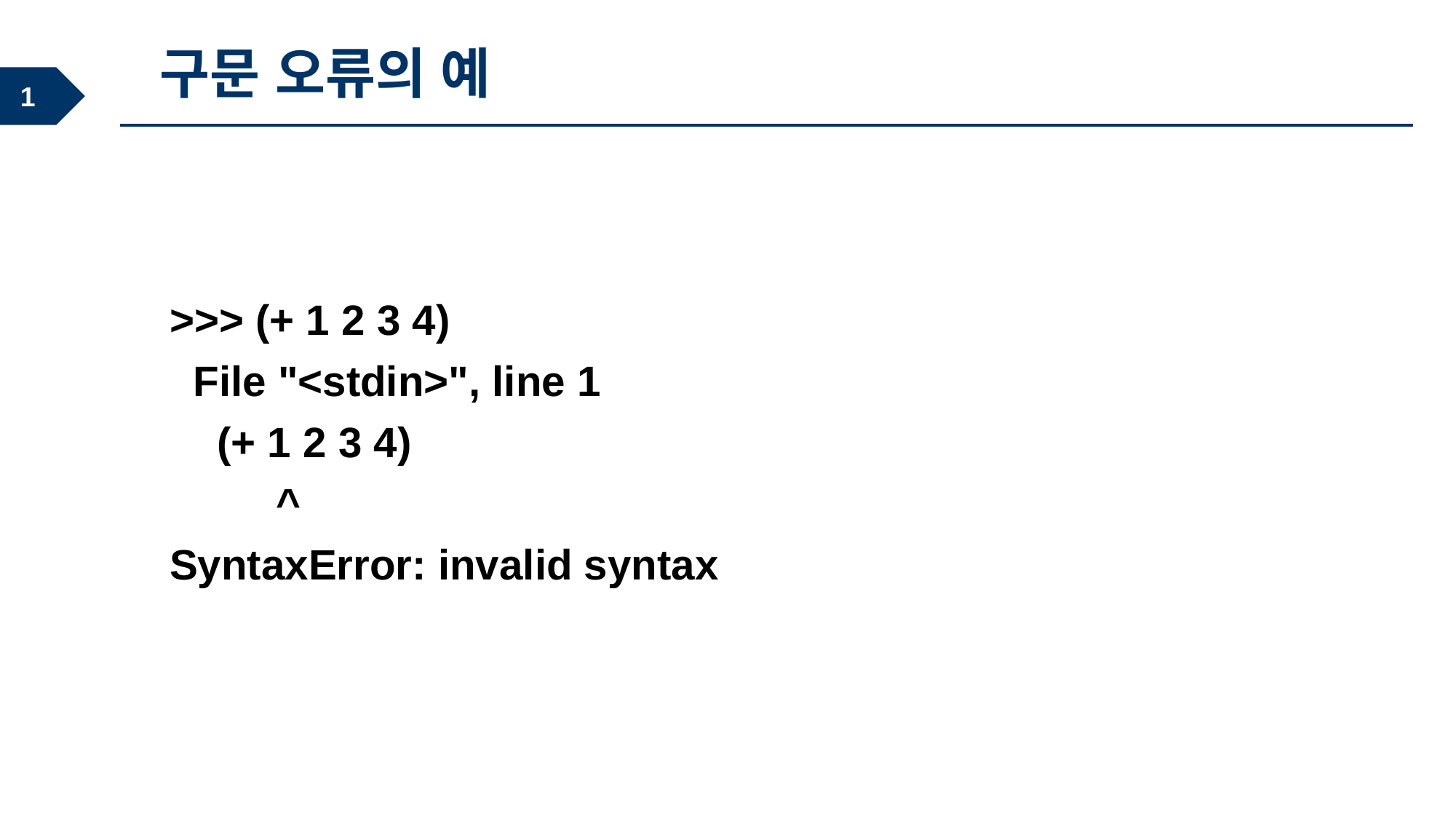

구문 오류의 예
>>> (+ 1 2 3 4)
  File "<stdin>", line 1
    (+ 1 2 3 4)
         ^
SyntaxError: invalid syntax